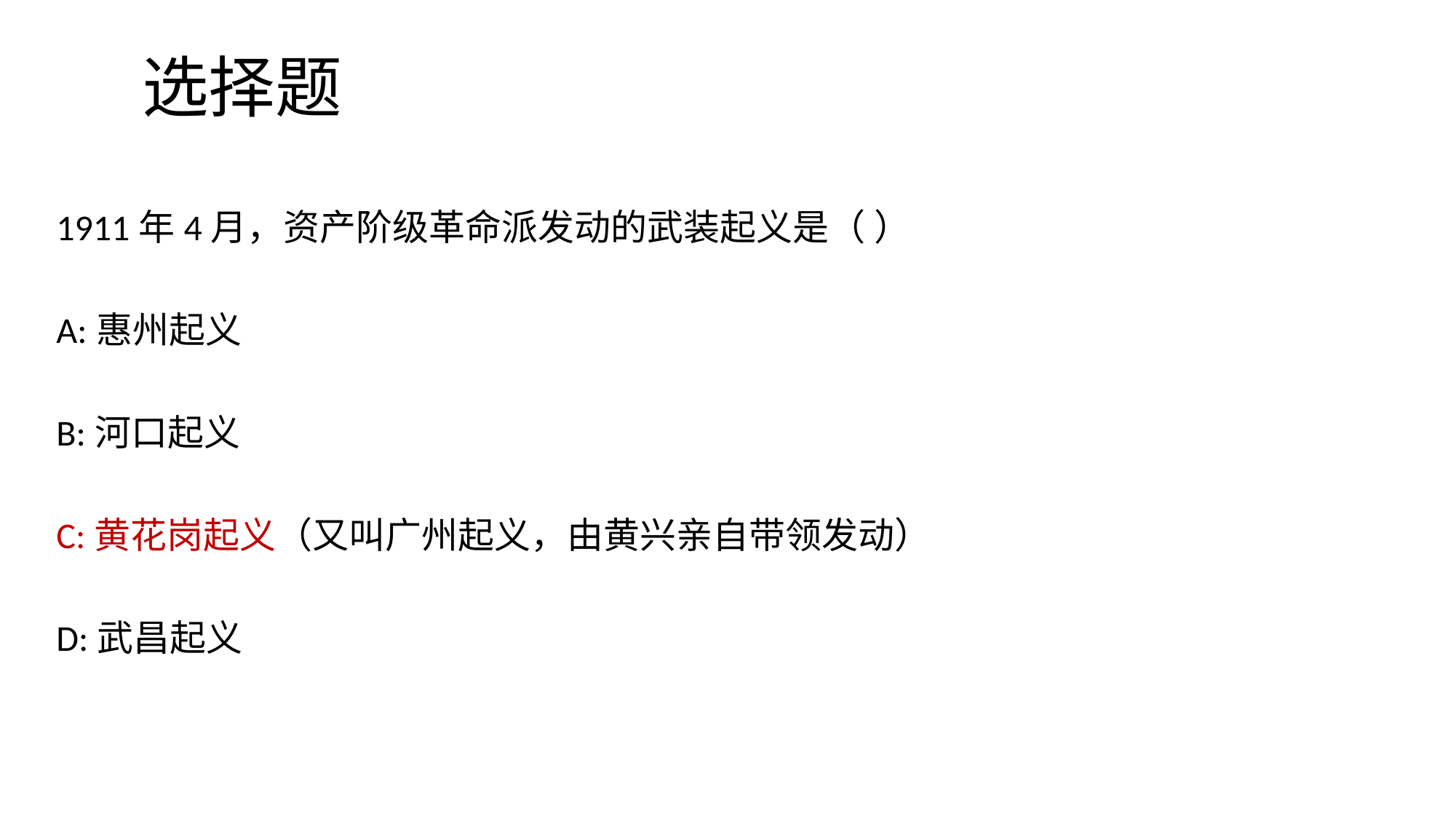

# 选择题
1911年4月，资产阶级革命派发动的武装起义是（ ）
A:惠州起义
B:河口起义
C:黄花岗起义（又叫广州起义，由黄兴亲自带领发动）
D:武昌起义